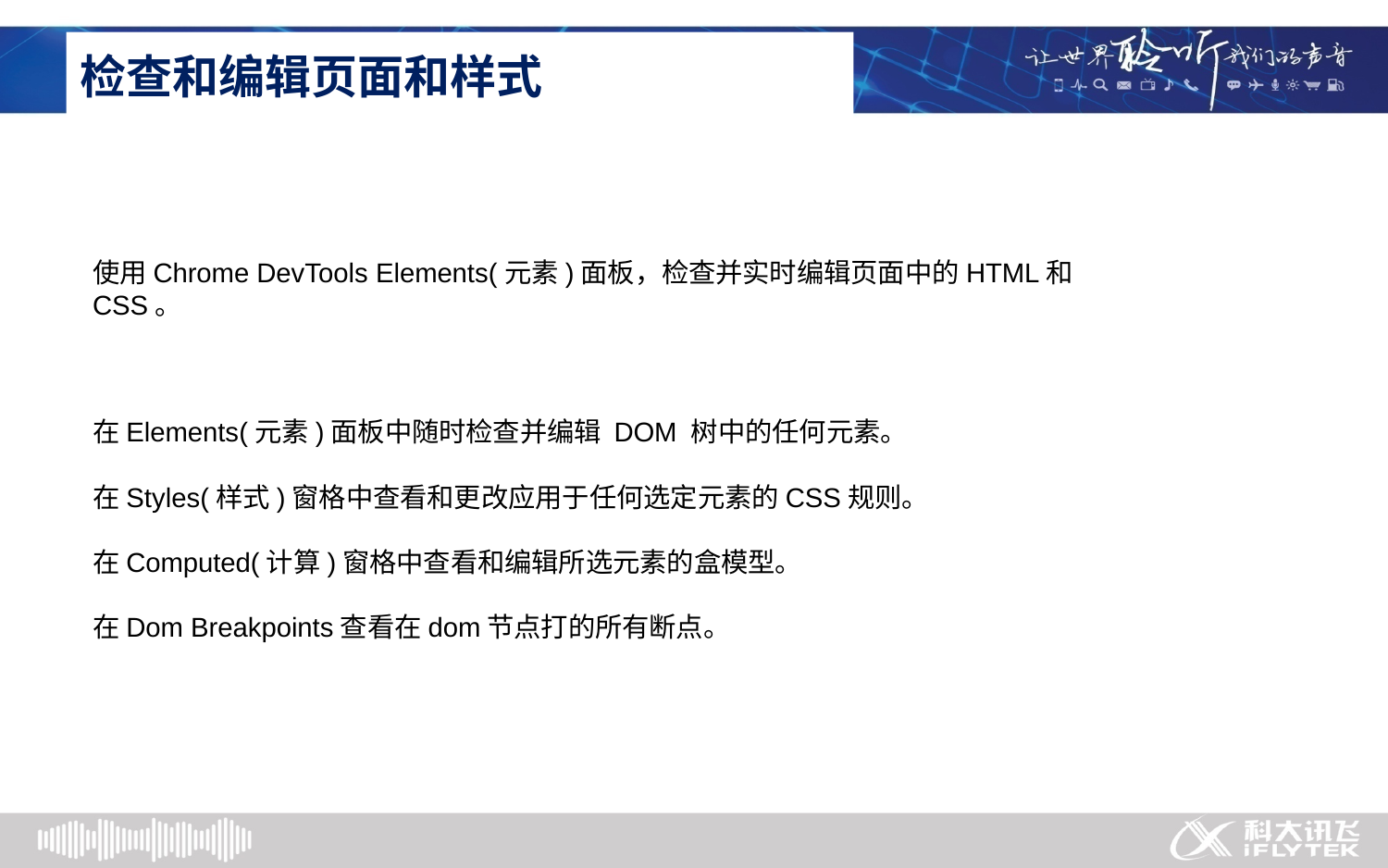

# 检查和编辑页面和样式

使用Chrome DevTools Elements(元素)面板，检查并实时编辑页面中的HTML和CSS。
在Elements(元素)面板中随时检查并编辑 DOM 树中的任何元素。

在Styles(样式)窗格中查看和更改应用于任何选定元素的CSS规则。

在Computed(计算)窗格中查看和编辑所选元素的盒模型。

在Dom Breakpoints查看在dom节点打的所有断点。